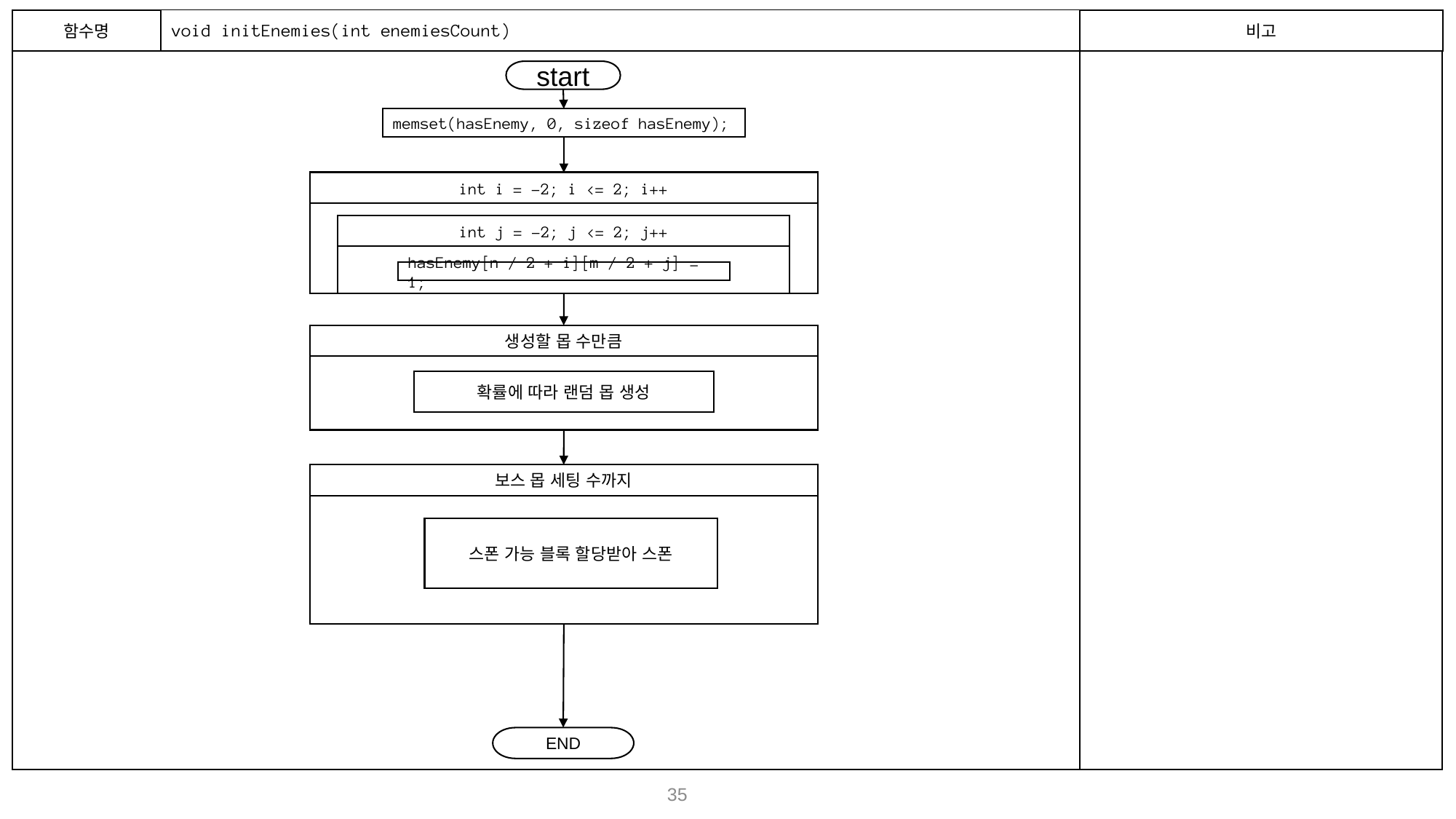

함수명
# void initEnemies(int enemiesCount)
비고

start
memset(hasEnemy, 0, sizeof hasEnemy);

int i = -2; i <= 2; i++
int j = -2; j <= 2; j++

hasEnemy[n / 2 + i][m / 2 + j] = 1;
생성할 몹 수만큼

확률에 따라 랜덤 몹 생성
보스 몹 세팅 수까지

스폰 가능 블록 할당받아 스폰
END
35